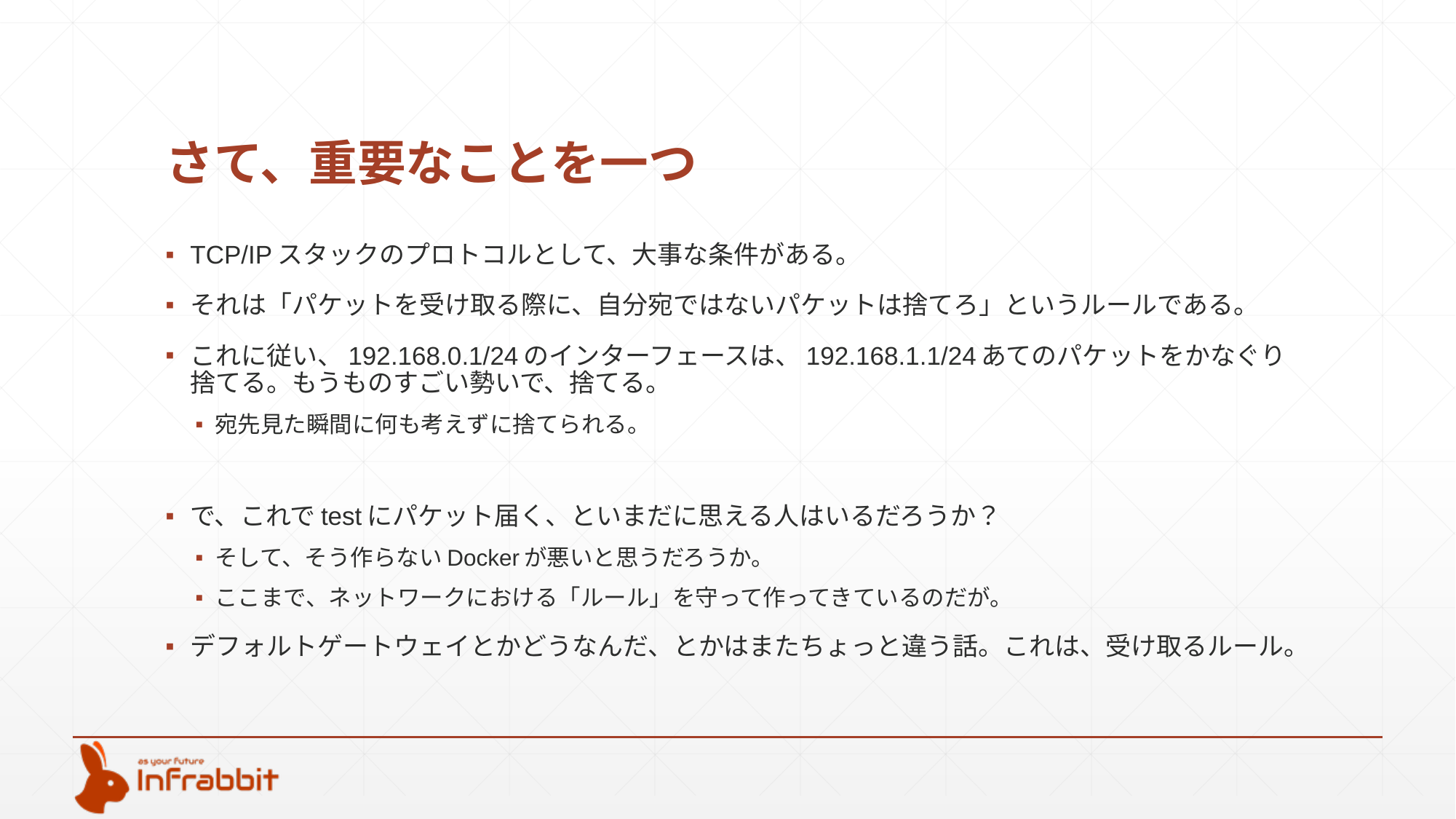

# さて、重要なことを一つ
TCP/IPスタックのプロトコルとして、大事な条件がある。
それは「パケットを受け取る際に、自分宛ではないパケットは捨てろ」というルールである。
これに従い、192.168.0.1/24のインターフェースは、192.168.1.1/24あてのパケットをかなぐり捨てる。もうものすごい勢いで、捨てる。
宛先見た瞬間に何も考えずに捨てられる。

で、これでtestにパケット届く、といまだに思える人はいるだろうか？
そして、そう作らないDockerが悪いと思うだろうか。
ここまで、ネットワークにおける「ルール」を守って作ってきているのだが。
デフォルトゲートウェイとかどうなんだ、とかはまたちょっと違う話。これは、受け取るルール。